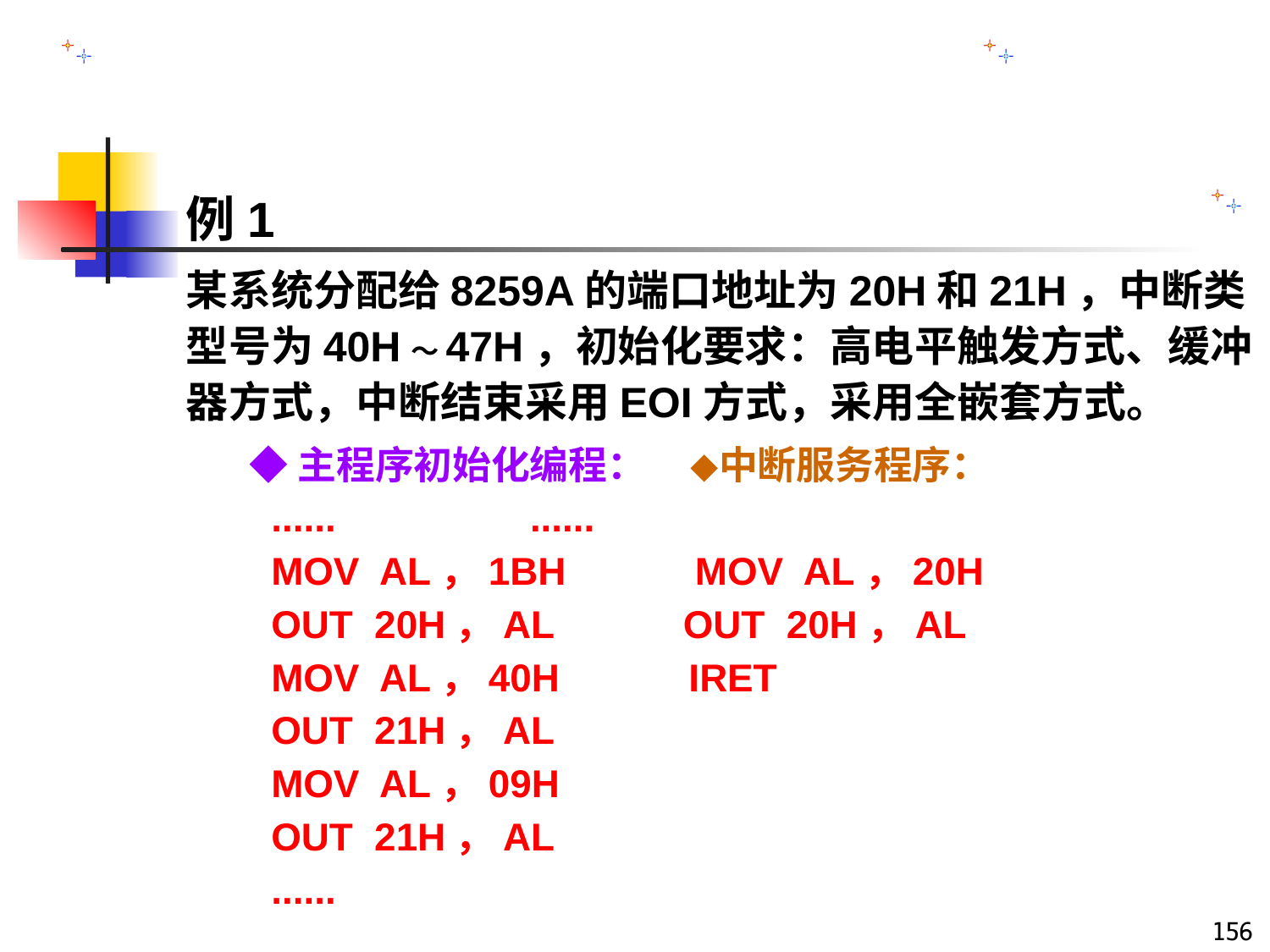

例1
某系统分配给8259A的端口地址为20H和21H，中断类型号为40H～47H，初始化要求：高电平触发方式、缓冲器方式，中断结束采用EOI方式，采用全嵌套方式。
◆主程序初始化编程：     ◆中断服务程序：
  ......                  ......
  MOV  AL，1BH            MOV  AL，20H
  OUT  20H，AL            OUT  20H，AL
  MOV  AL，40H            IRET
  OUT  21H，AL
  MOV  AL，09H
  OUT  21H，AL
  ......
156